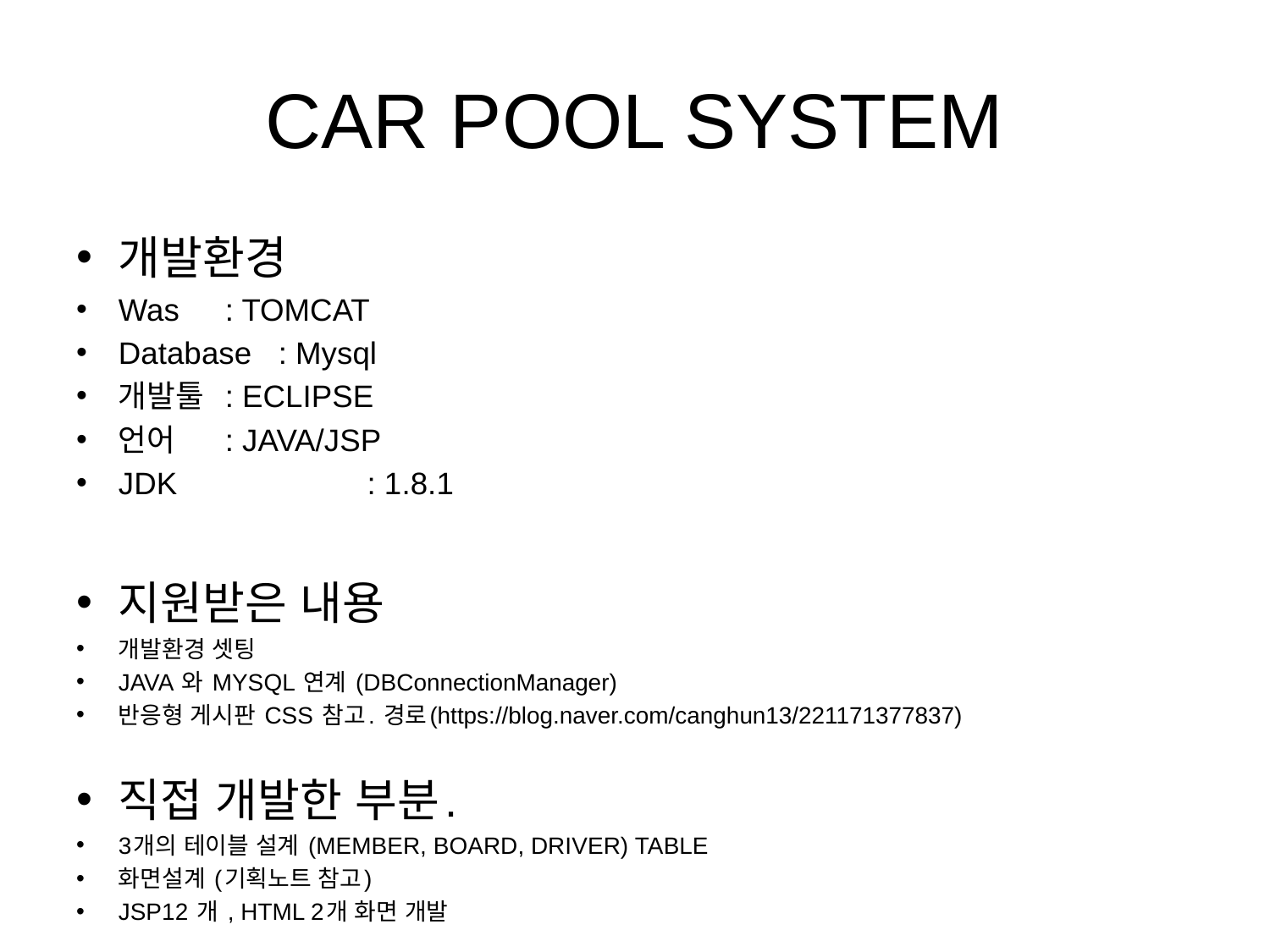

# CAR POOL SYSTEM
개발환경
Was 			: TOMCAT
Database 		: Mysql
개발툴 		: ECLIPSE
언어 		: JAVA/JSP
JDK                      : 1.8.1

지원받은 내용
개발환경 셋팅
JAVA 와 MYSQL 연계 (DBConnectionManager)
반응형 게시판 CSS 참고. 경로(https://blog.naver.com/canghun13/221171377837)

직접 개발한 부분.
3개의 테이블 설계 (MEMBER, BOARD, DRIVER) TABLE
화면설계 (기획노트 참고)
JSP12 개 , HTML 2개 화면 개발